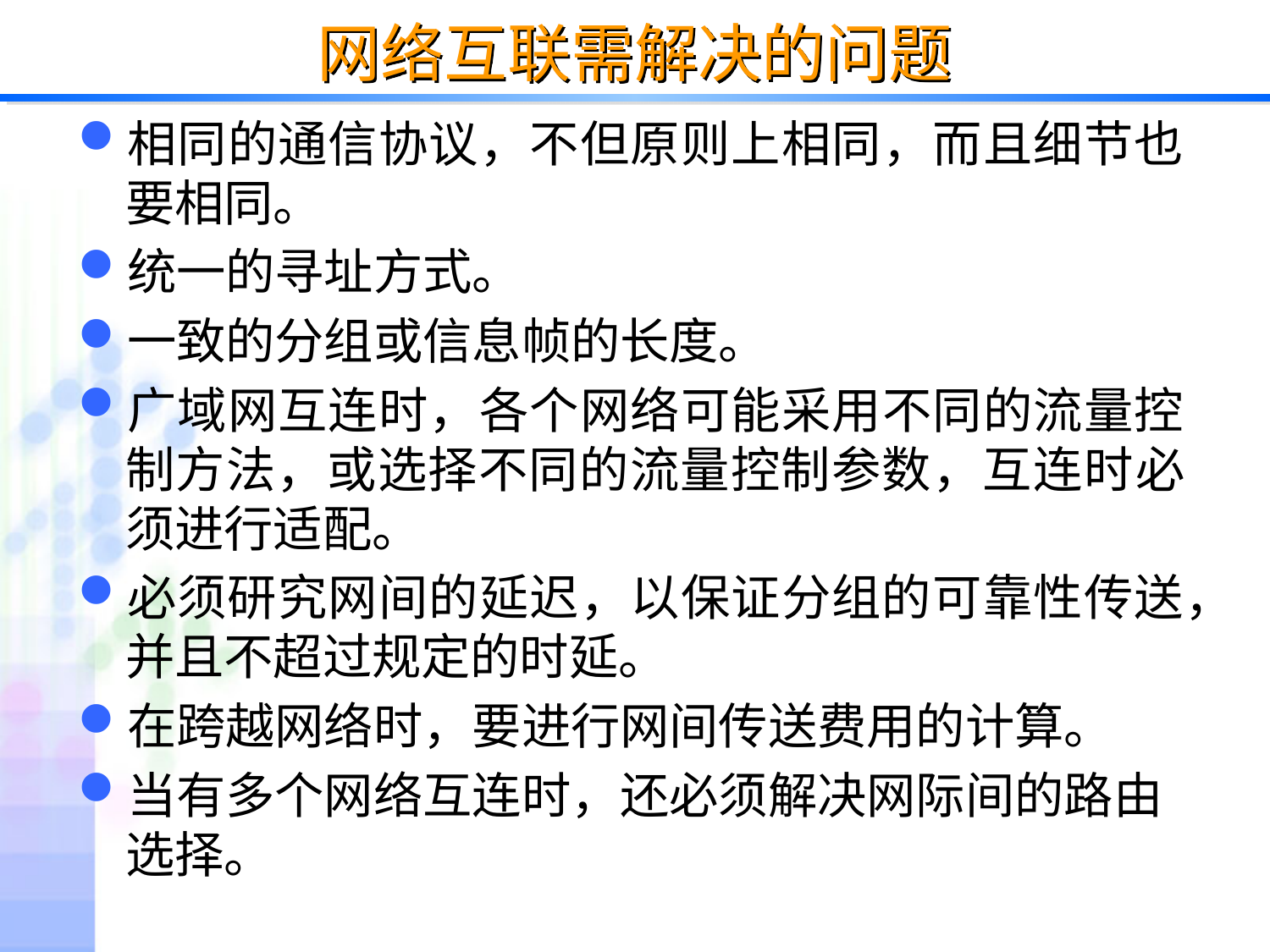

# 网络互联需解决的问题
相同的通信协议，不但原则上相同，而且细节也要相同。
统一的寻址方式。
一致的分组或信息帧的长度。
广域网互连时，各个网络可能采用不同的流量控制方法，或选择不同的流量控制参数，互连时必须进行适配。
必须研究网间的延迟，以保证分组的可靠性传送，并且不超过规定的时延。
在跨越网络时，要进行网间传送费用的计算。
当有多个网络互连时，还必须解决网际间的路由选择。